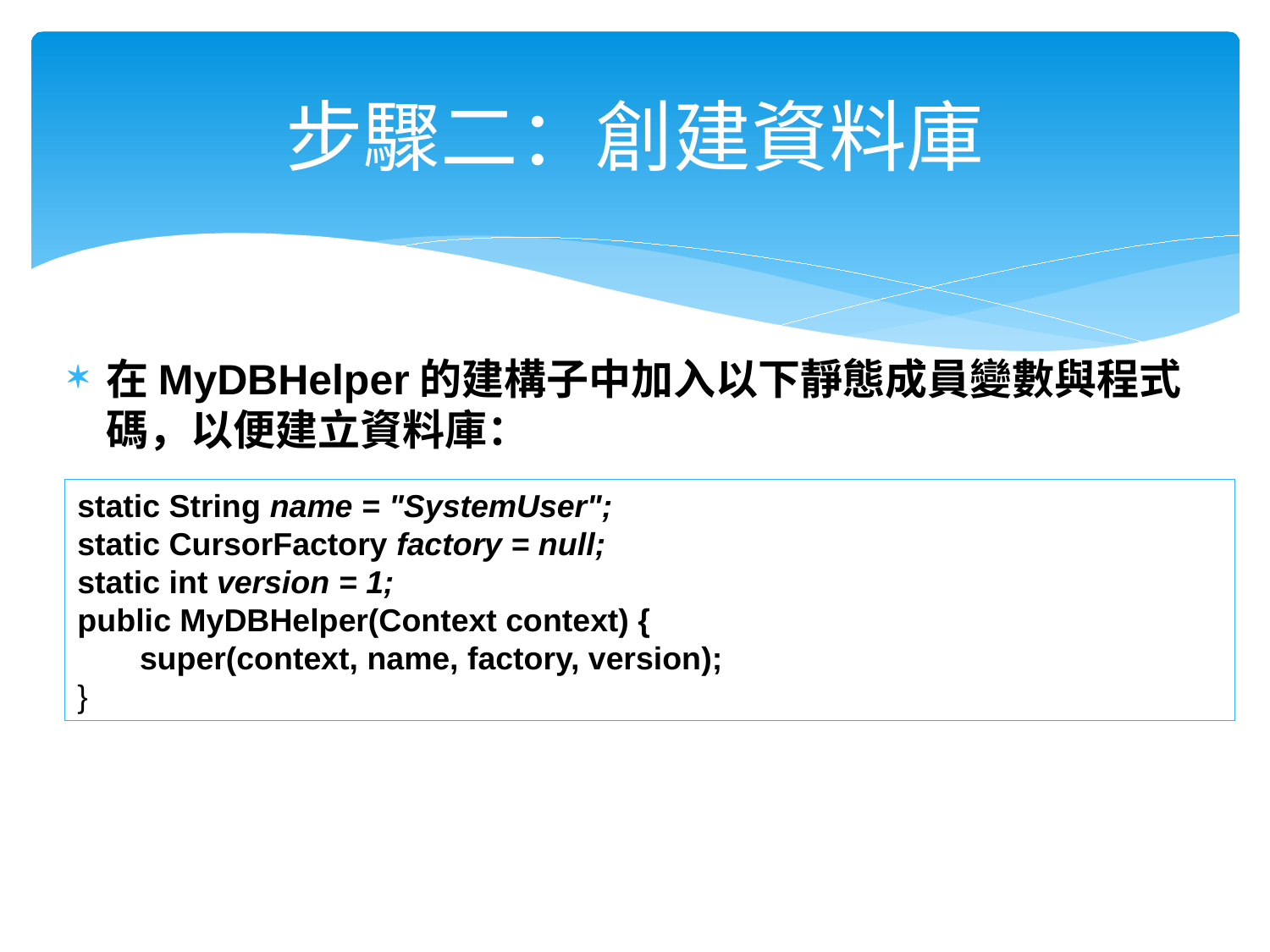

# 步驟二：創建資料庫
在MyDBHelper的建構子中加入以下靜態成員變數與程式碼，以便建立資料庫：

static String name = "SystemUser";
static CursorFactory factory = null;
static int version = 1;
public MyDBHelper(Context context) {
       super(context, name, factory, version);
}